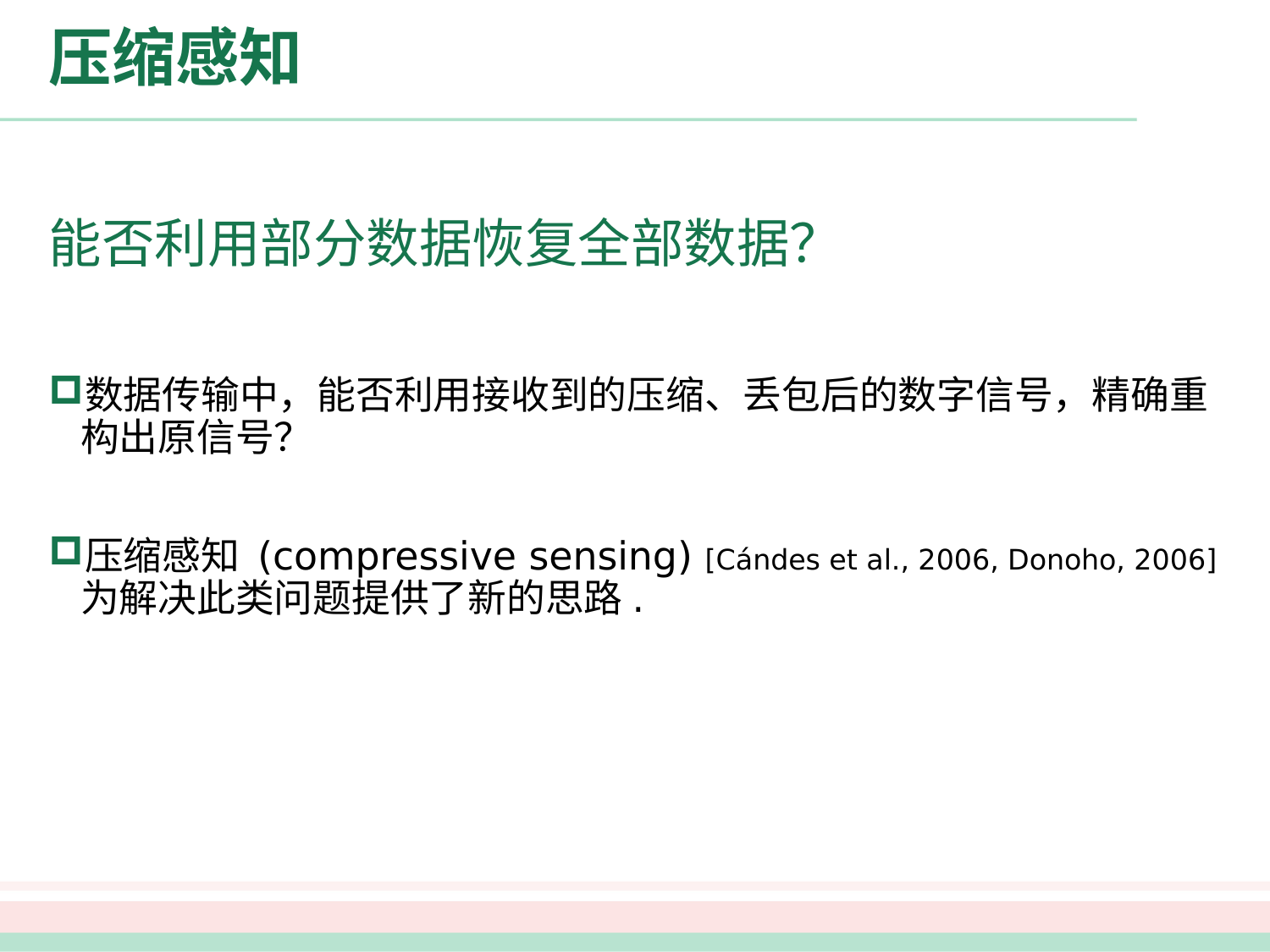

# 压缩感知
能否利用部分数据恢复全部数据？
数据传输中，能否利用接收到的压缩、丢包后的数字信号，精确重构出原信号？

压缩感知 (compressive sensing) [Cándes et al., 2006, Donoho, 2006] 为解决此类问题提供了新的思路.